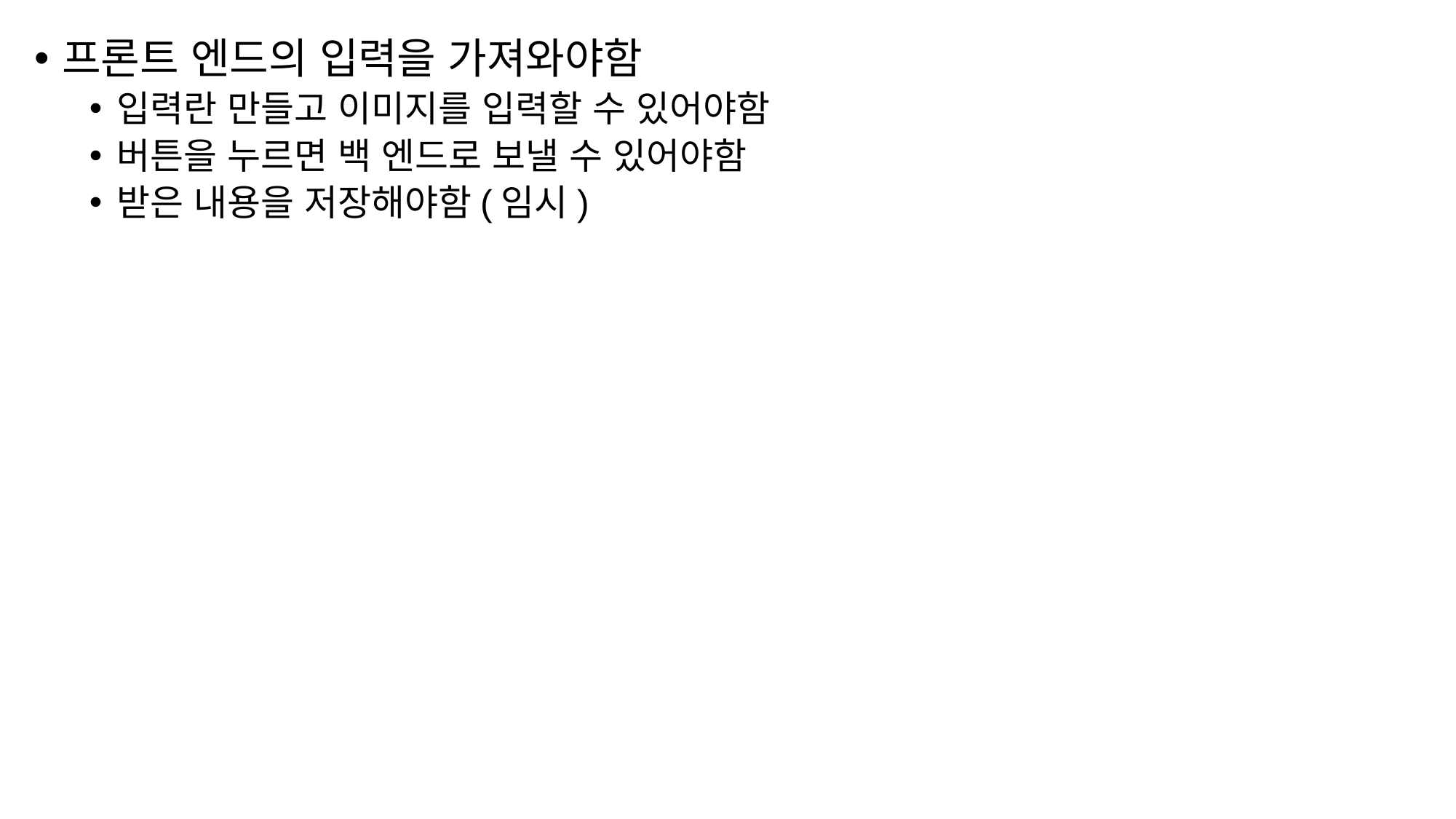

프론트 엔드의 입력을 가져와야함
입력란 만들고 이미지를 입력할 수 있어야함
버튼을 누르면 백 엔드로 보낼 수 있어야함
받은 내용을 저장해야함(임시)